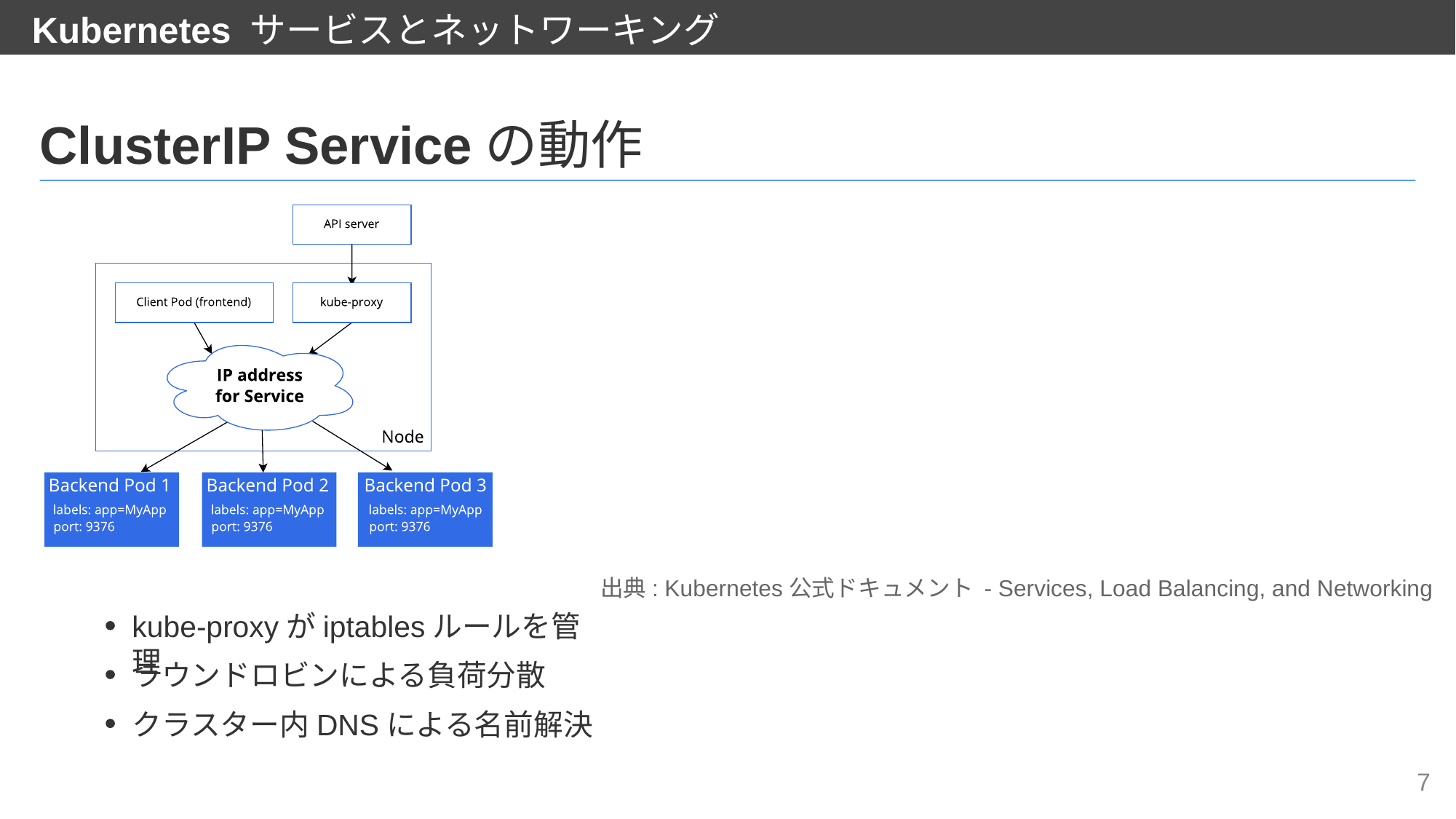

Kubernetes サービスとネットワーキング
ClusterIP Serviceの動作

出典: Kubernetes公式ドキュメント - Services, Load Balancing, and Networking
kube-proxyがiptablesルールを管理

ラウンドロビンによる負荷分散

クラスター内DNSによる名前解決

7